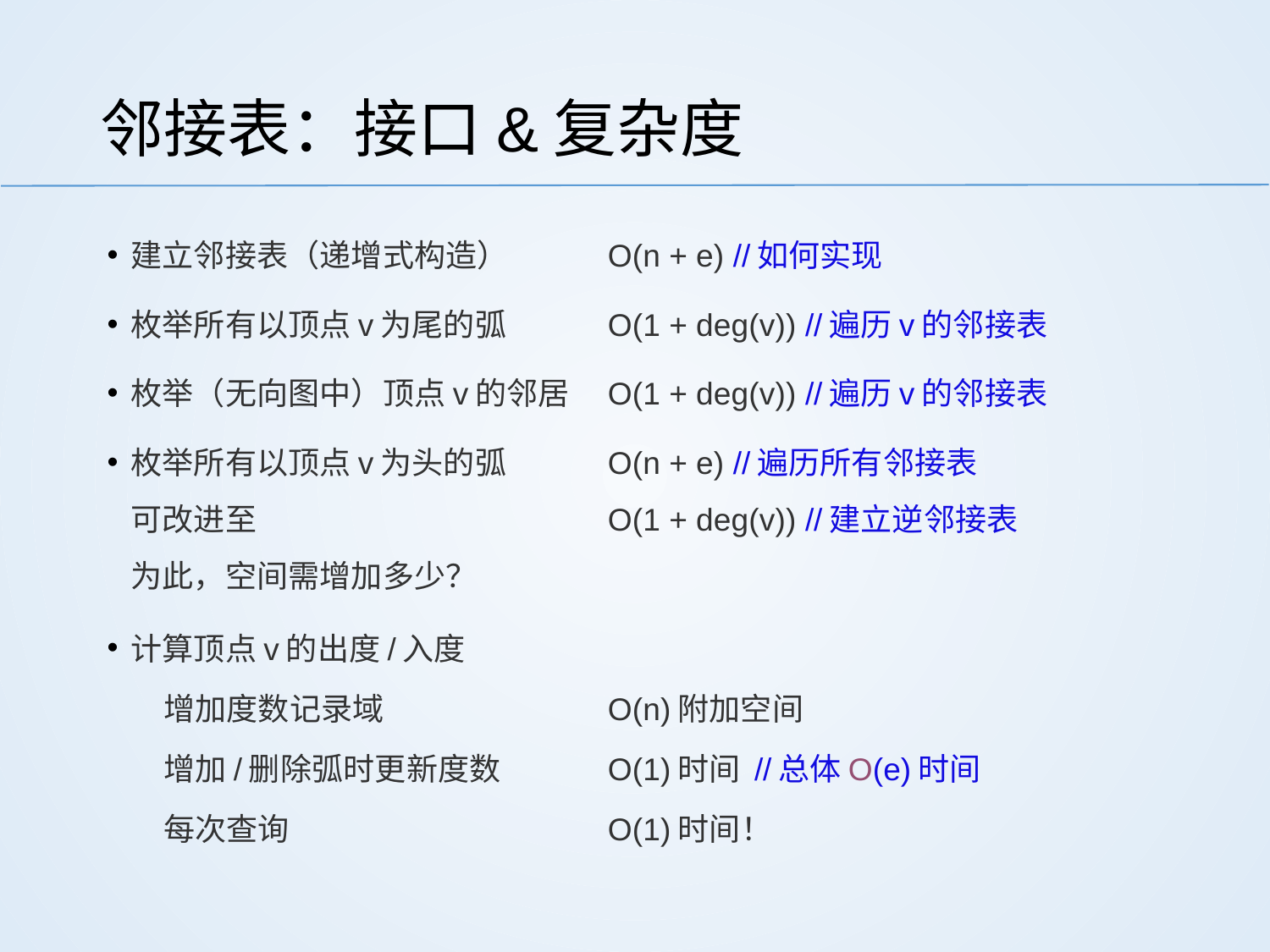

# 邻接表：接口&复杂度
建立邻接表（递增式构造）	O(n + e) //如何实现
枚举所有以顶点v为尾的弧	O(1 + deg(v)) //遍历v的邻接表
枚举（无向图中）顶点v的邻居	O(1 + deg(v)) //遍历v的邻接表
枚举所有以顶点v为头的弧	O(n + e) //遍历所有邻接表
可改进至	O(1 + deg(v)) //建立逆邻接表
为此，空间需增加多少？
计算顶点v的出度/入度
	增加度数记录域	O(n)附加空间
	增加/删除弧时更新度数	O(1)时间 //总体O(e)时间
	每次查询	O(1)时间！